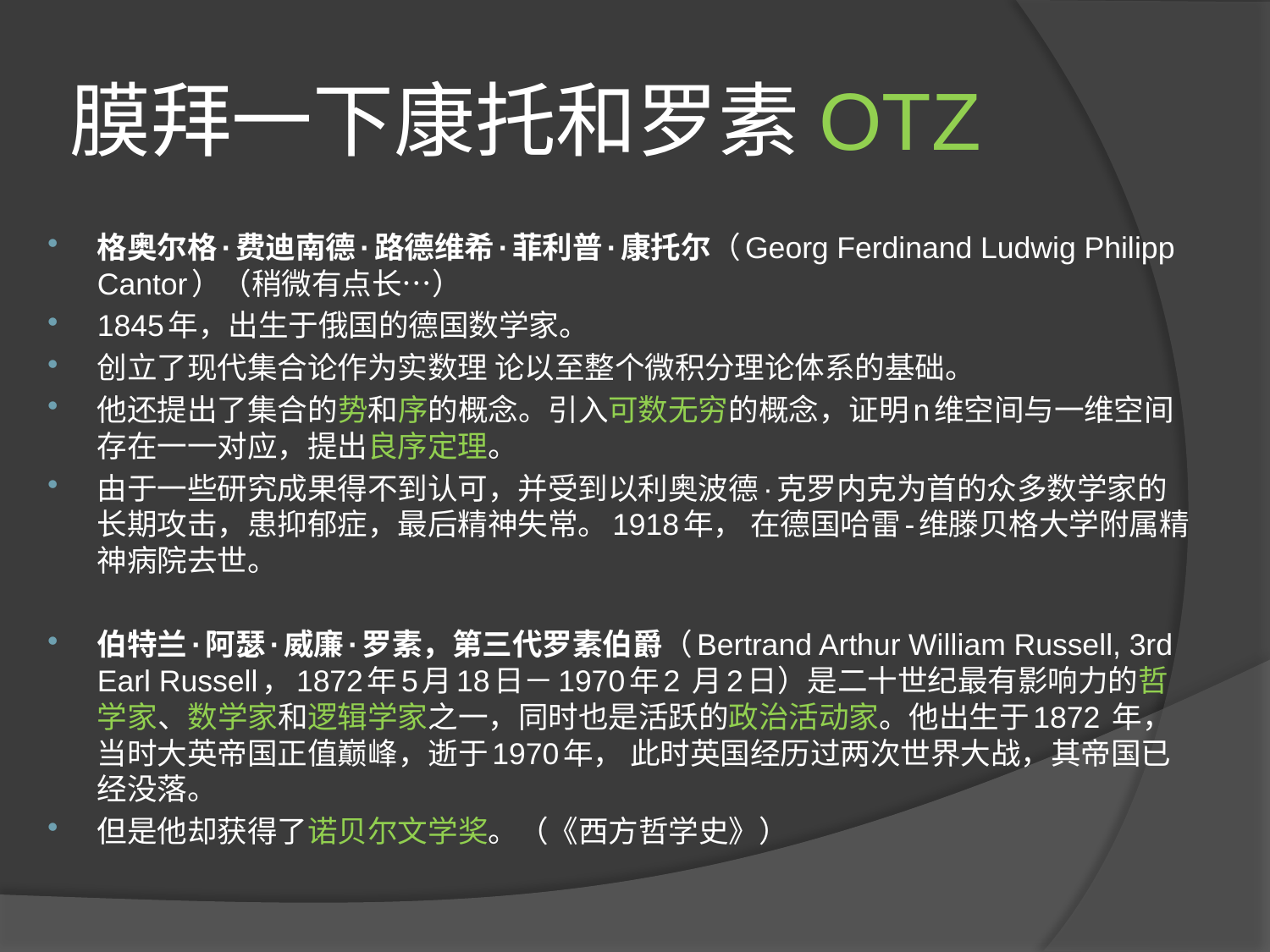

# 膜拜一下康托和罗素OTZ
格奥尔格·费迪南德·路德维希·菲利普·康托尔（Georg Ferdinand Ludwig Philipp Cantor）（稍微有点长…）
1845年，出生于俄国的德国数学家。
创立了现代集合论作为实数理 论以至整个微积分理论体系的基础。
他还提出了集合的势和序的概念。引入可数无穷的概念，证明n维空间与一维空间存在一一对应，提出良序定理。
由于一些研究成果得不到认可，并受到以利奥波德·克罗内克为首的众多数学家的长期攻击，患抑郁症，最后精神失常。1918年， 在德国哈雷-维滕贝格大学附属精神病院去世。

伯特兰·阿瑟·威廉·罗素，第三代罗素伯爵（Bertrand Arthur William Russell, 3rd Earl Russell，1872年5月18日－1970年2 月2日）是二十世纪最有影响力的哲学家、数学家和逻辑学家之一，同时也是活跃的政治活动家。他出生于1872 年，当时大英帝国正值巅峰，逝于1970年， 此时英国经历过两次世界大战，其帝国已经没落。
但是他却获得了诺贝尔文学奖。（《西方哲学史》）